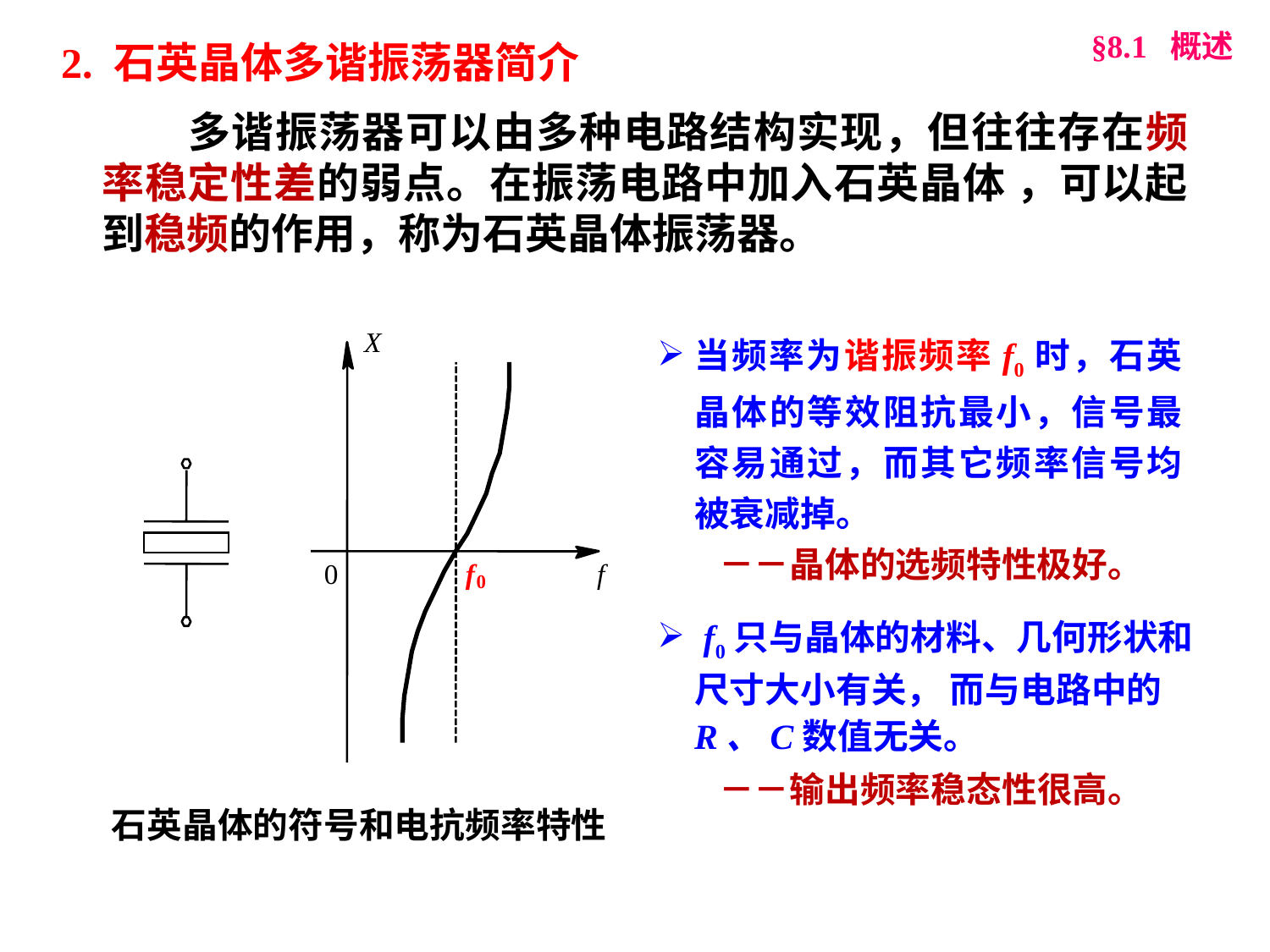

§8.1  概述
2. 石英晶体多谐振荡器简介
多谐振荡器可以由多种电路结构实现，但往往存在频率稳定性差的弱点。在振荡电路中加入石英晶体 ，可以起到稳频的作用，称为石英晶体振荡器。
当频率为谐振频率f0时，石英晶体的等效阻抗最小，信号最容易通过，而其它频率信号均被衰减掉。
  －－晶体的选频特性极好。
X

0
f
f
0

石英晶体的符号和电抗频率特性
 f0只与晶体的材料、几何形状和尺寸大小有关， 而与电路中的R、C数值无关。
  －－输出频率稳态性很高。